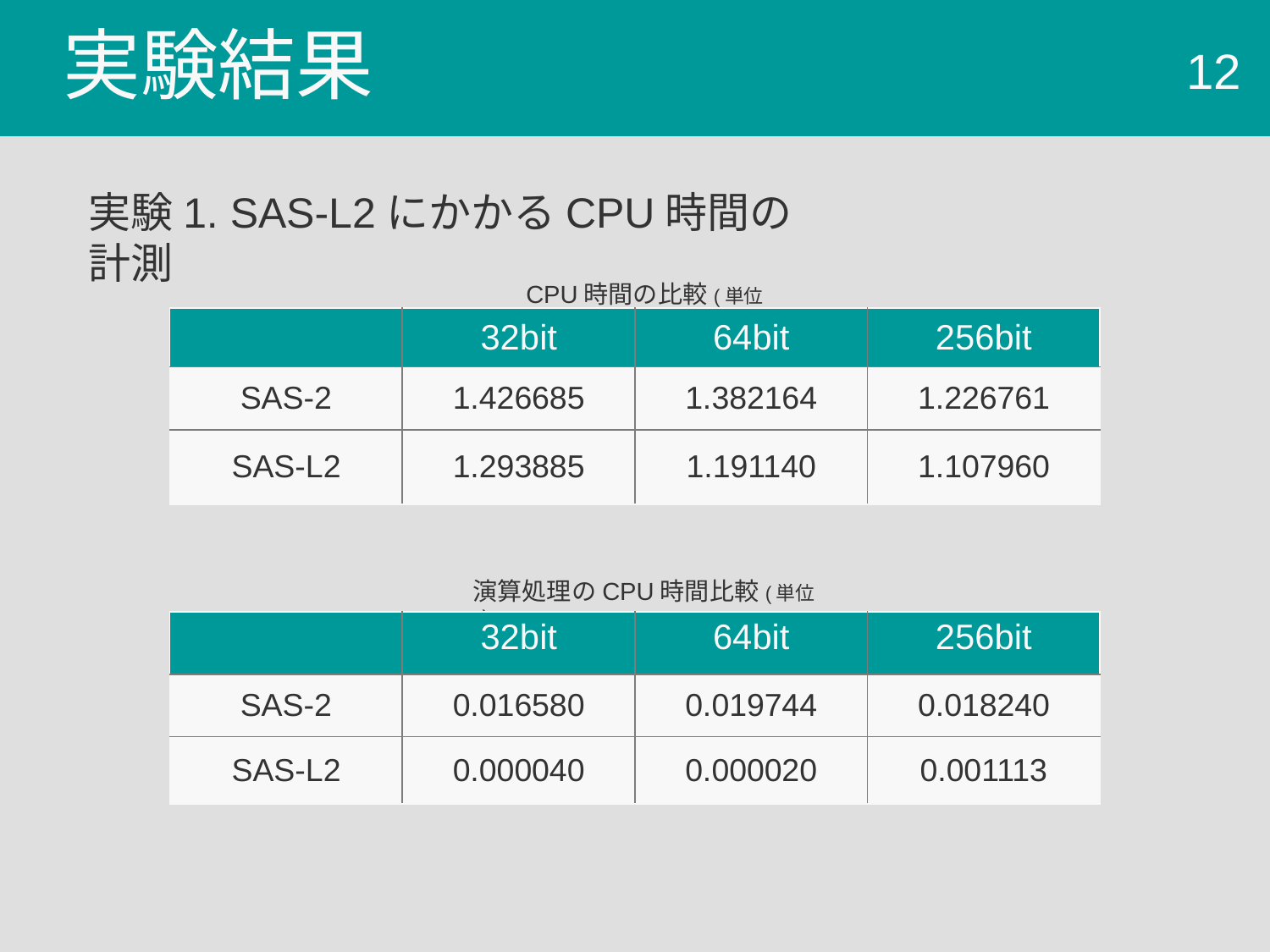

# 実験結果
12
実験1. SAS-L2にかかるCPU時間の計測
CPU時間の比較(単位s)
|  | 32bit | 64bit | 256bit |
| --- | --- | --- | --- |
| SAS-2 | 1.426685 | 1.382164 | 1.226761 |
| SAS-L2 | 1.293885 | 1.191140 | 1.107960 |
演算処理のCPU時間比較(単位s)
|  | 32bit | 64bit | 256bit |
| --- | --- | --- | --- |
| SAS-2 | 0.016580 | 0.019744 | 0.018240 |
| SAS-L2 | 0.000040 | 0.000020 | 0.001113 |